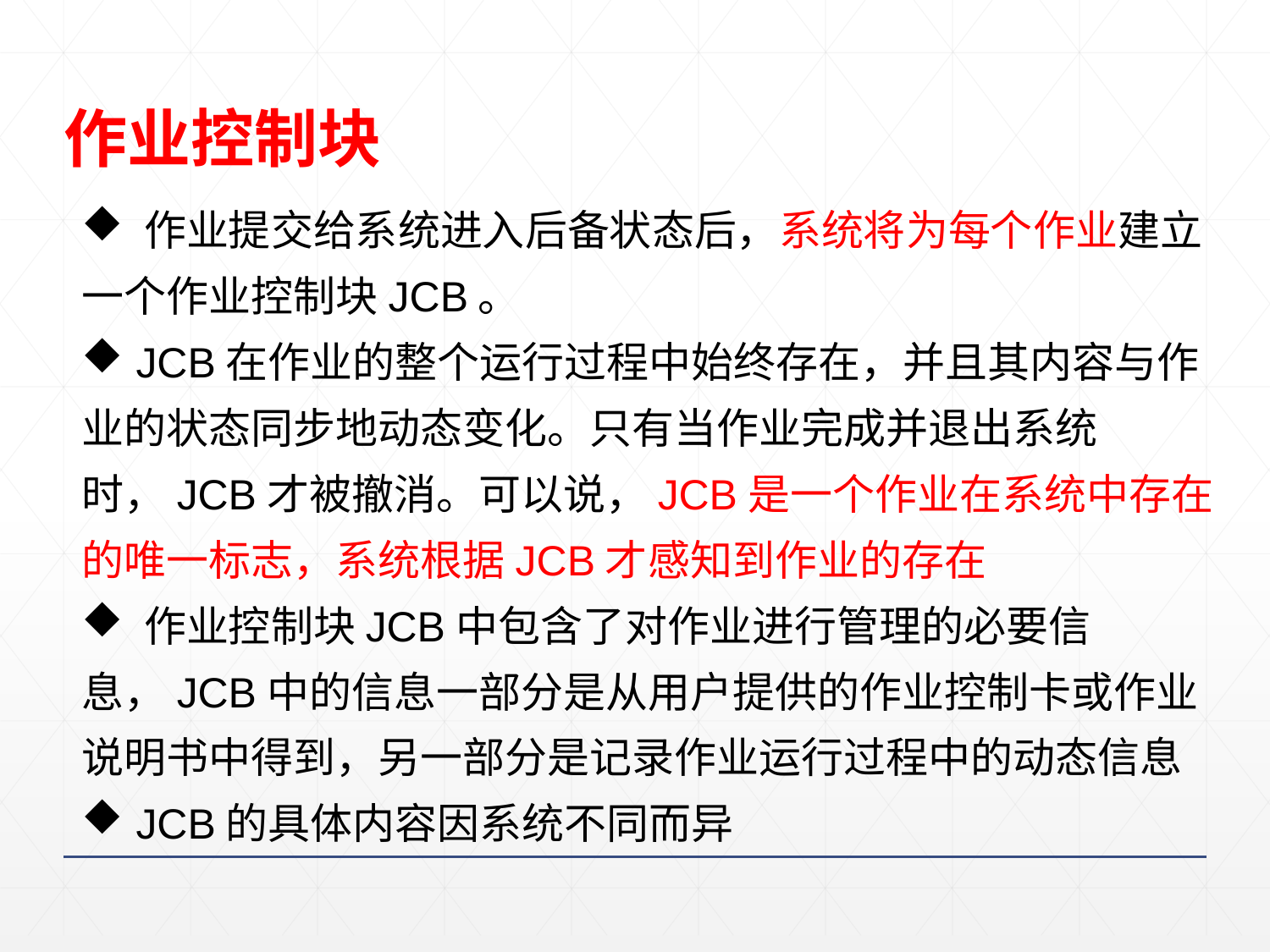

作业控制块
 作业提交给系统进入后备状态后，系统将为每个作业建立一个作业控制块JCB。
 JCB在作业的整个运行过程中始终存在，并且其内容与作业的状态同步地动态变化。只有当作业完成并退出系统时，JCB才被撤消。可以说，JCB是一个作业在系统中存在的唯一标志，系统根据JCB才感知到作业的存在
 作业控制块JCB中包含了对作业进行管理的必要信息，JCB中的信息一部分是从用户提供的作业控制卡或作业说明书中得到，另一部分是记录作业运行过程中的动态信息
 JCB的具体内容因系统不同而异